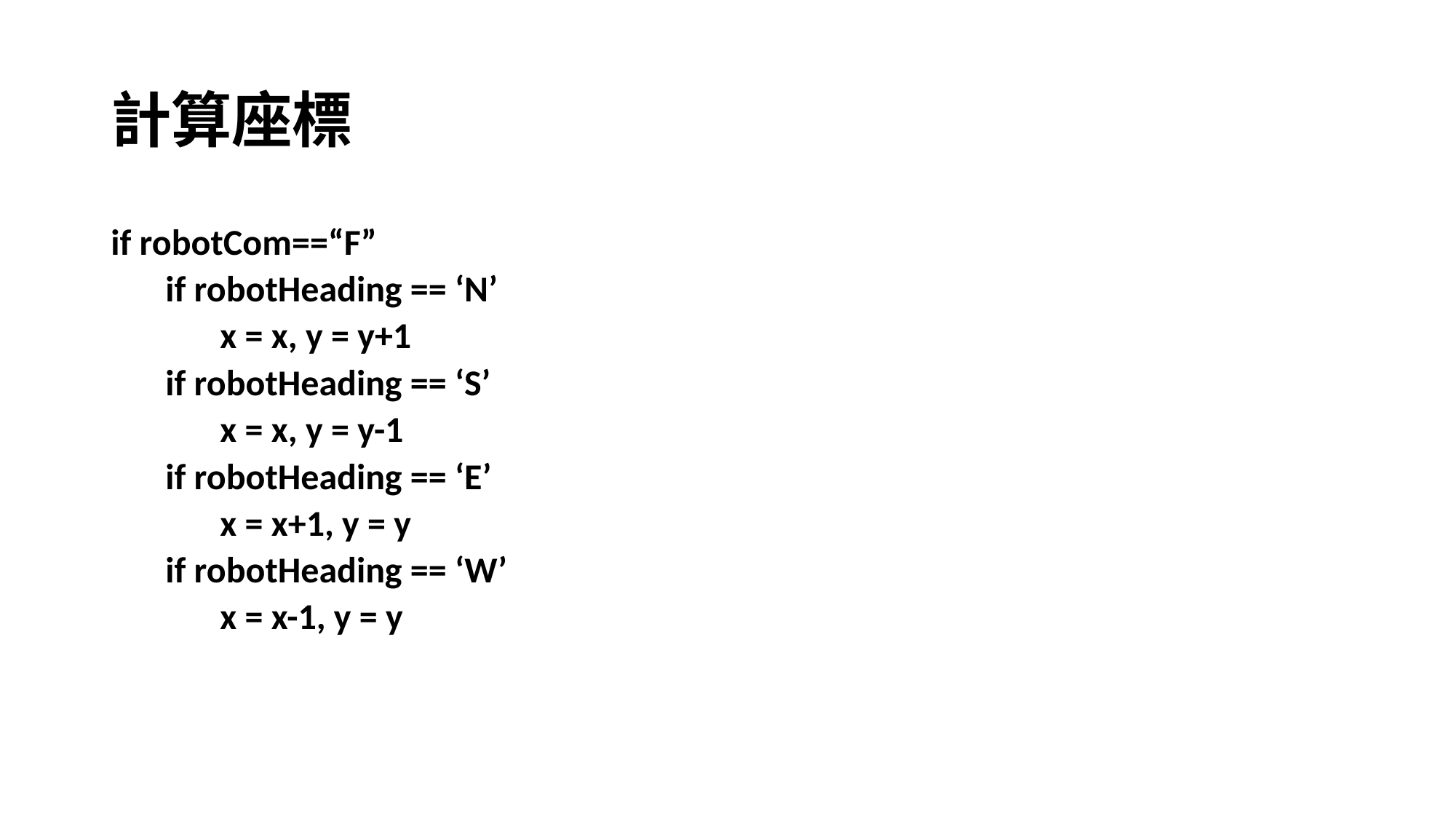

# 計算座標
if robotCom==“F”
if robotHeading == ‘N’
x = x, y = y+1
if robotHeading == ‘S’
x = x, y = y-1
if robotHeading == ‘E’
x = x+1, y = y
if robotHeading == ‘W’
x = x-1, y = y